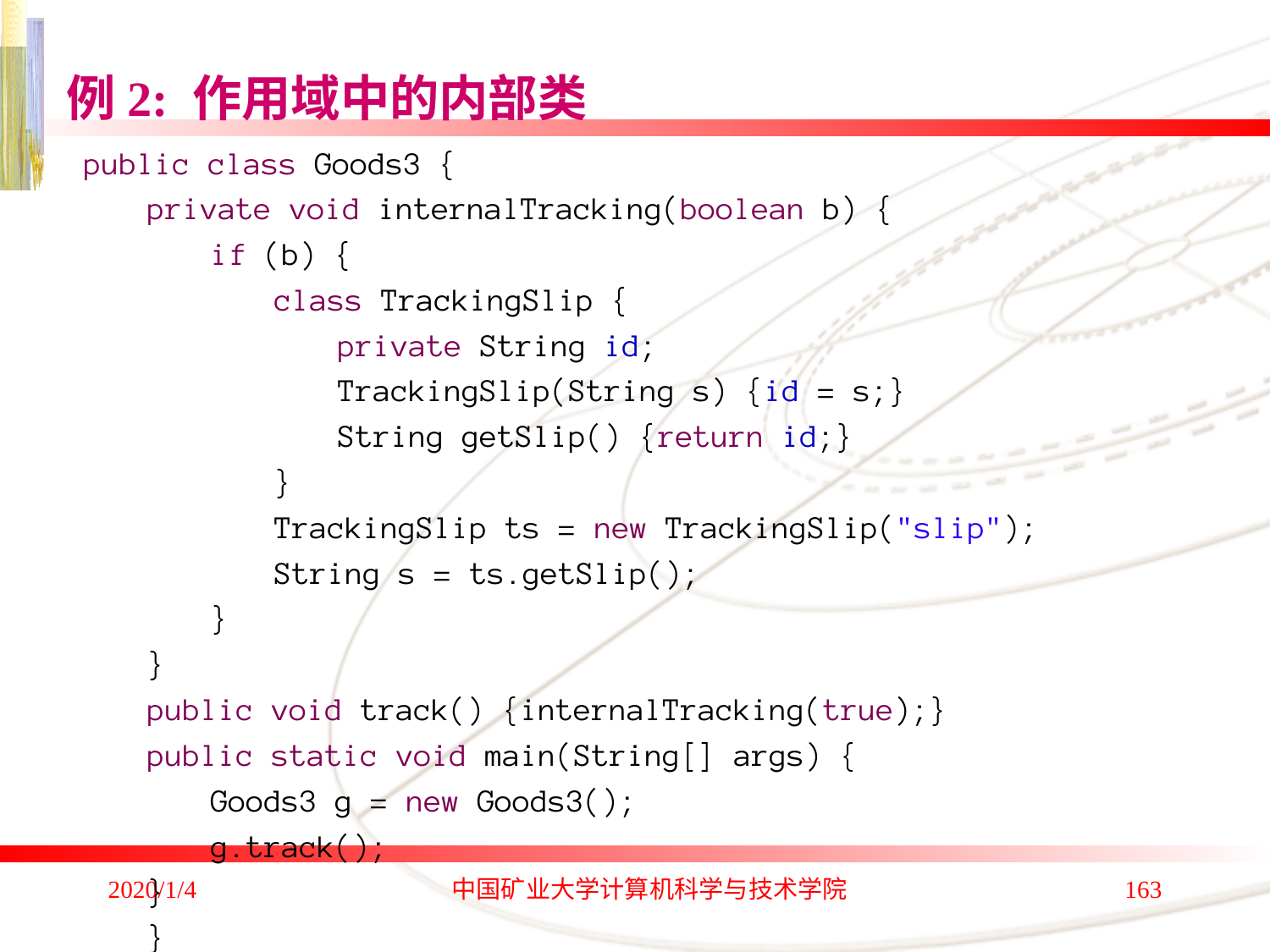

例2: 作用域中的内部类
public class Goods3 {
private void internalTracking(boolean b) {
if (b) {
class TrackingSlip {
private String id;
TrackingSlip(String s) {id = s;}
String getSlip() {return id;}
}
TrackingSlip ts = new TrackingSlip("slip");
String s = ts.getSlip();
}
}
public void track() {internalTracking(true);}
public static void main(String[] args) {
Goods3 g = new Goods3();
g.track();
}
}

2020/1/4
中国矿业大学计算机科学与技术学院
163